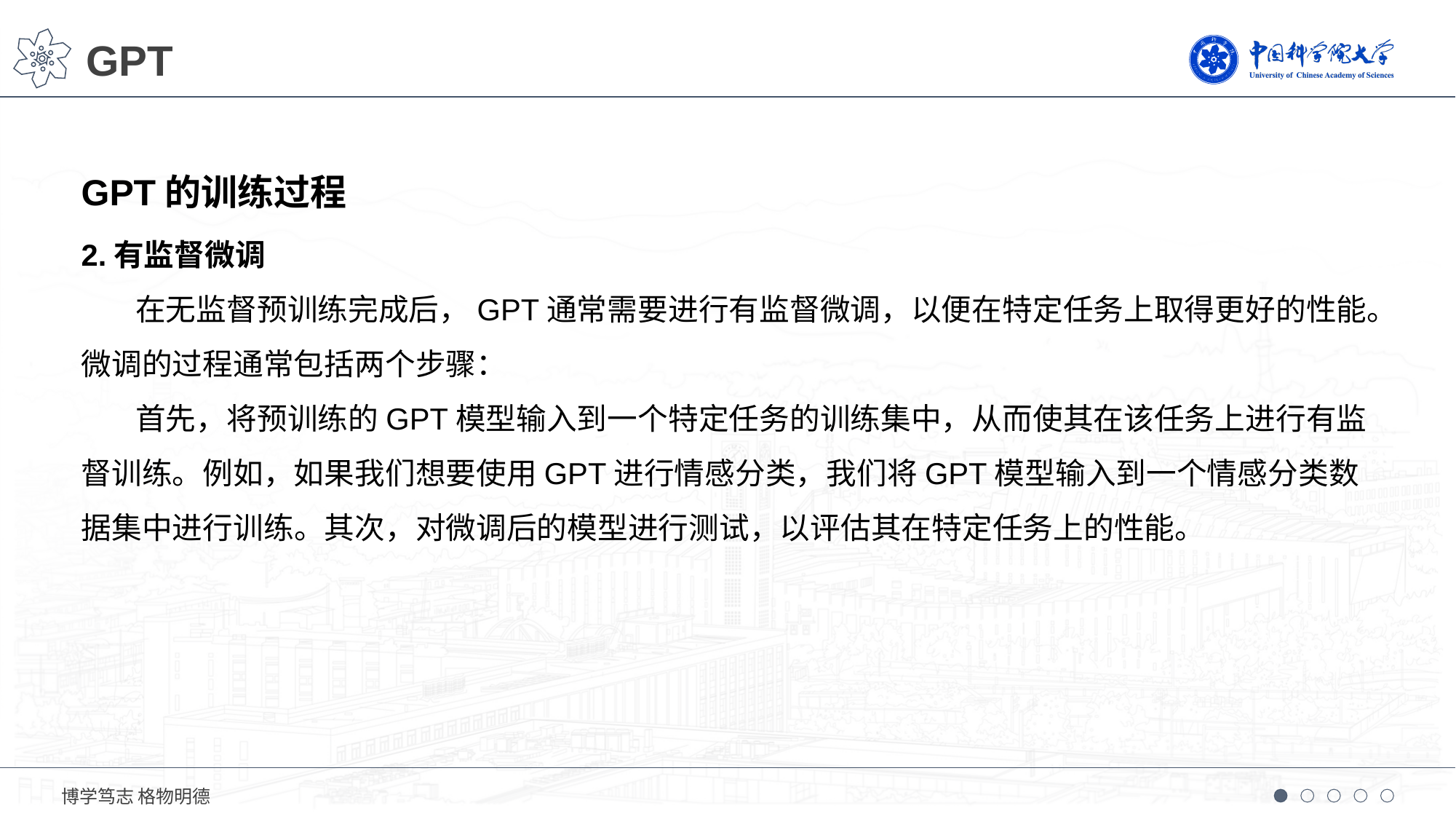

GPT
GPT的训练过程
2.有监督微调
       在无监督预训练完成后，GPT通常需要进行有监督微调，以便在特定任务上取得更好的性能。微调的过程通常包括两个步骤：
       首先，将预训练的GPT模型输入到一个特定任务的训练集中，从而使其在该任务上进行有监督训练。例如，如果我们想要使用GPT进行情感分类，我们将GPT模型输入到一个情感分类数据集中进行训练。其次，对微调后的模型进行测试，以评估其在特定任务上的性能。